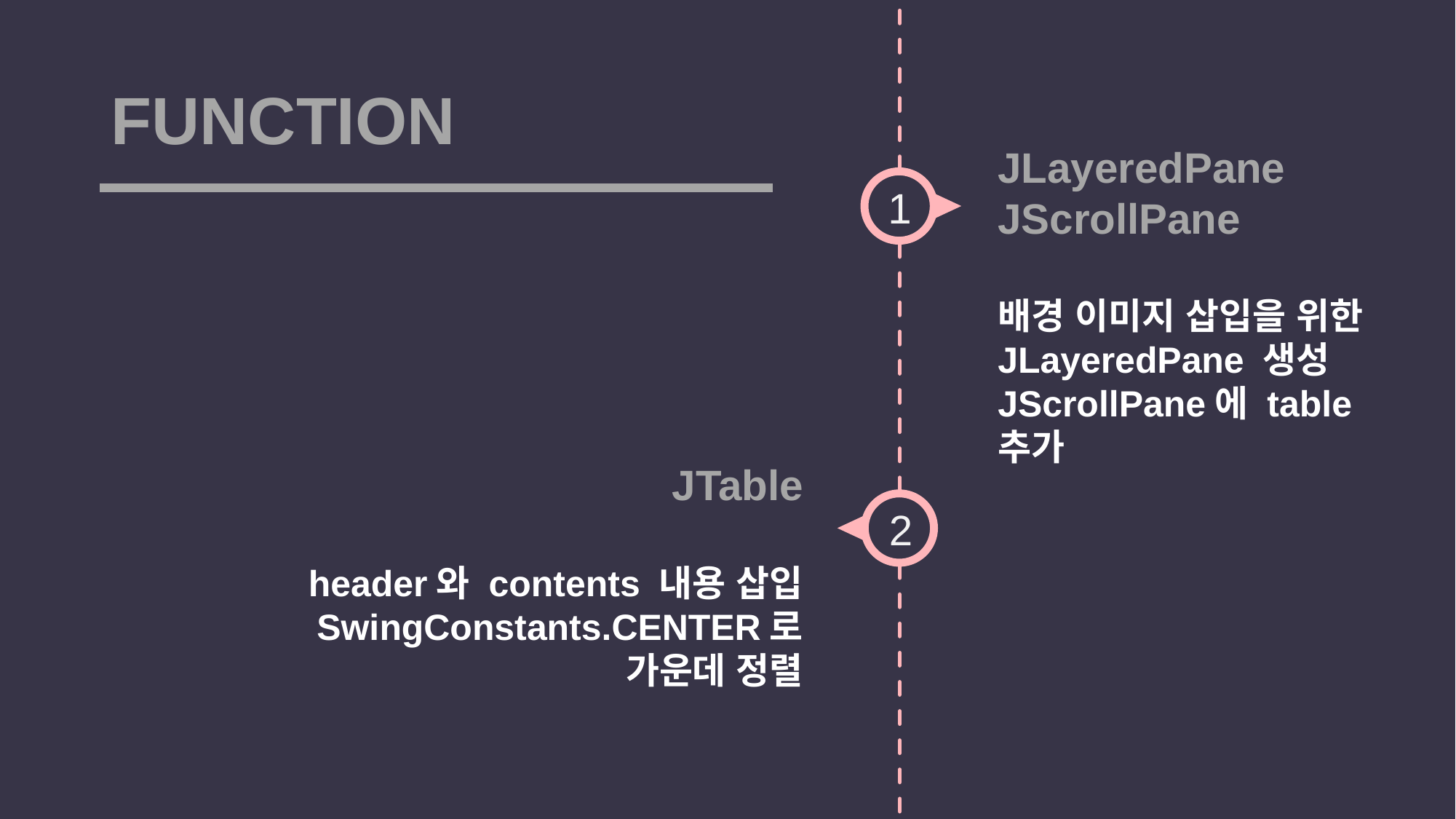

# FUNCTION
JLayeredPane
JScrollPane

배경 이미지 삽입을 위한
JLayeredPane 생성
JScrollPane에 table 추가

1

JTable

header와 contents 내용 삽입
SwingConstants.CENTER로
가운데 정렬

2